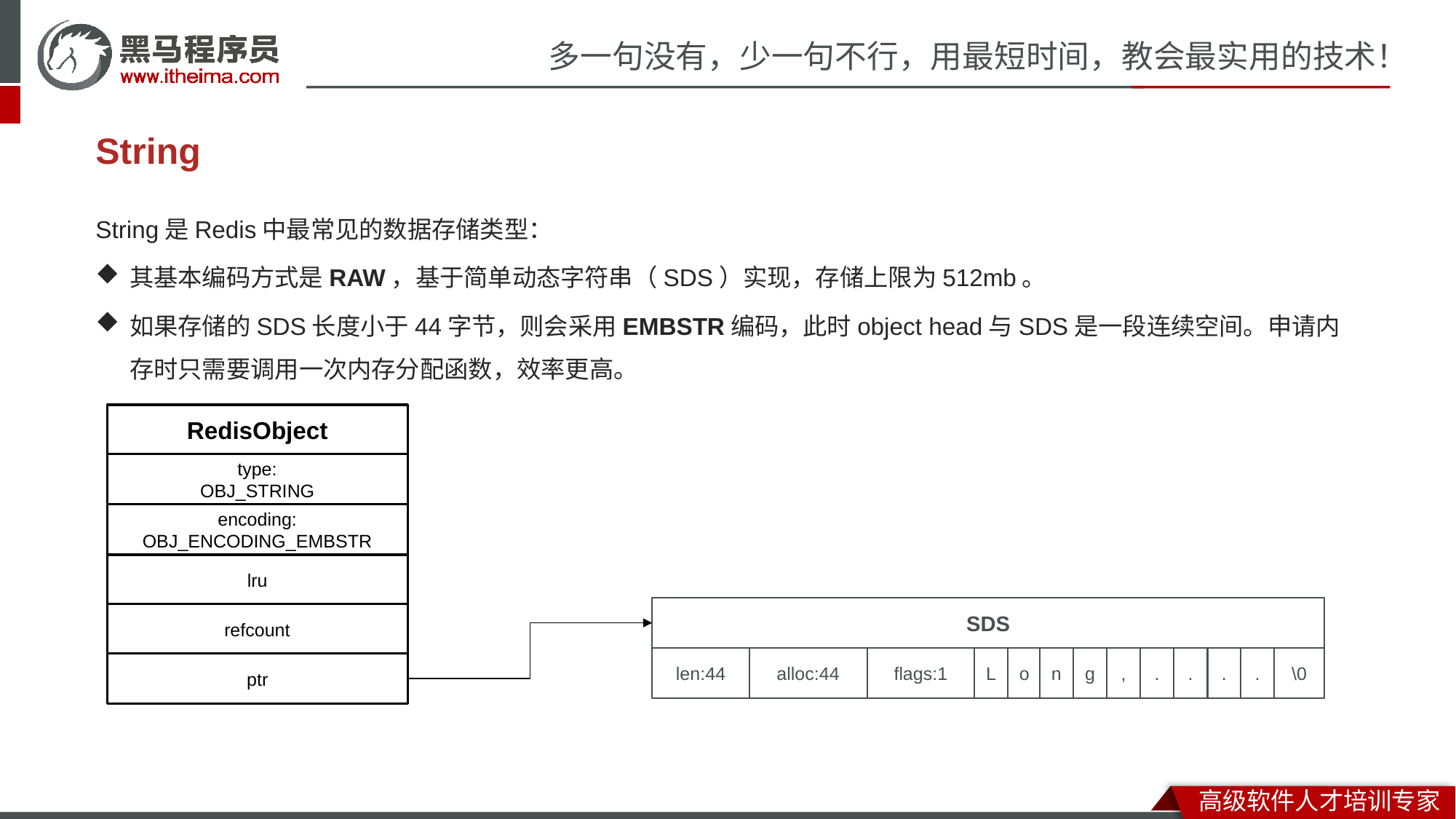

# String
String是Redis中最常见的数据存储类型：
其基本编码方式是RAW，基于简单动态字符串（SDS）实现，存储上限为512mb。
如果存储的SDS长度小于44字节，则会采用EMBSTR编码，此时object head与SDS是一段连续空间。申请内存时只需要调用一次内存分配函数，效率更高。
RedisObject
type:
OBJ_STRING
encoding:
OBJ_ENCODING_EMBSTR
lru
SDS
refcount
len:44
alloc:44
flags:1
L
o
n
g
,
.
.
.
.
\0
ptr